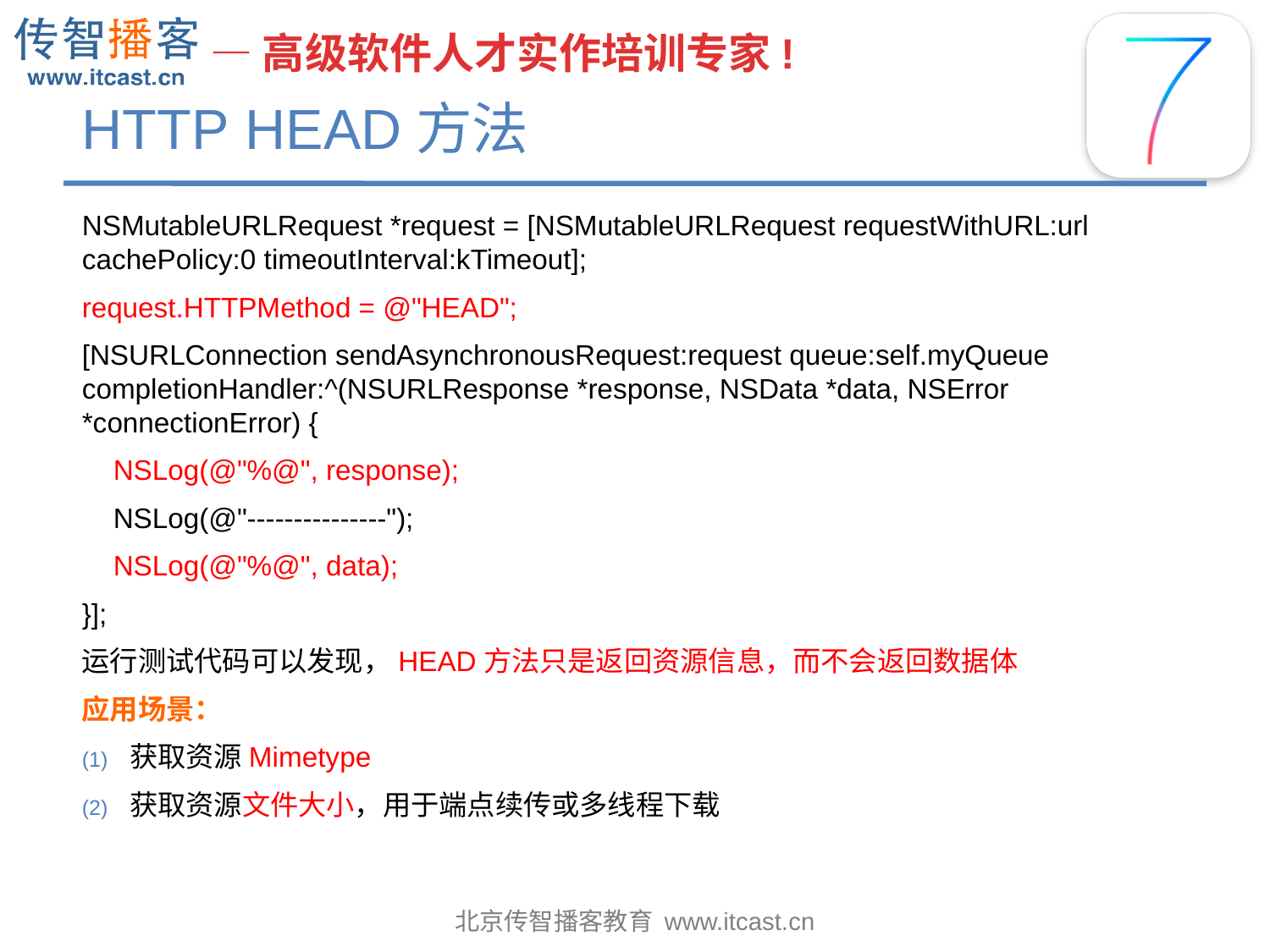

# HTTP HEAD方法
NSMutableURLRequest *request = [NSMutableURLRequest requestWithURL:url cachePolicy:0 timeoutInterval:kTimeout];
request.HTTPMethod = @"HEAD";
[NSURLConnection sendAsynchronousRequest:request queue:self.myQueue completionHandler:^(NSURLResponse *response, NSData *data, NSError *connectionError) {
    NSLog(@"%@", response);
    NSLog(@"---------------");
    NSLog(@"%@", data);
}];
运行测试代码可以发现，HEAD方法只是返回资源信息，而不会返回数据体
应用场景：
获取资源Mimetype
获取资源文件大小，用于端点续传或多线程下载